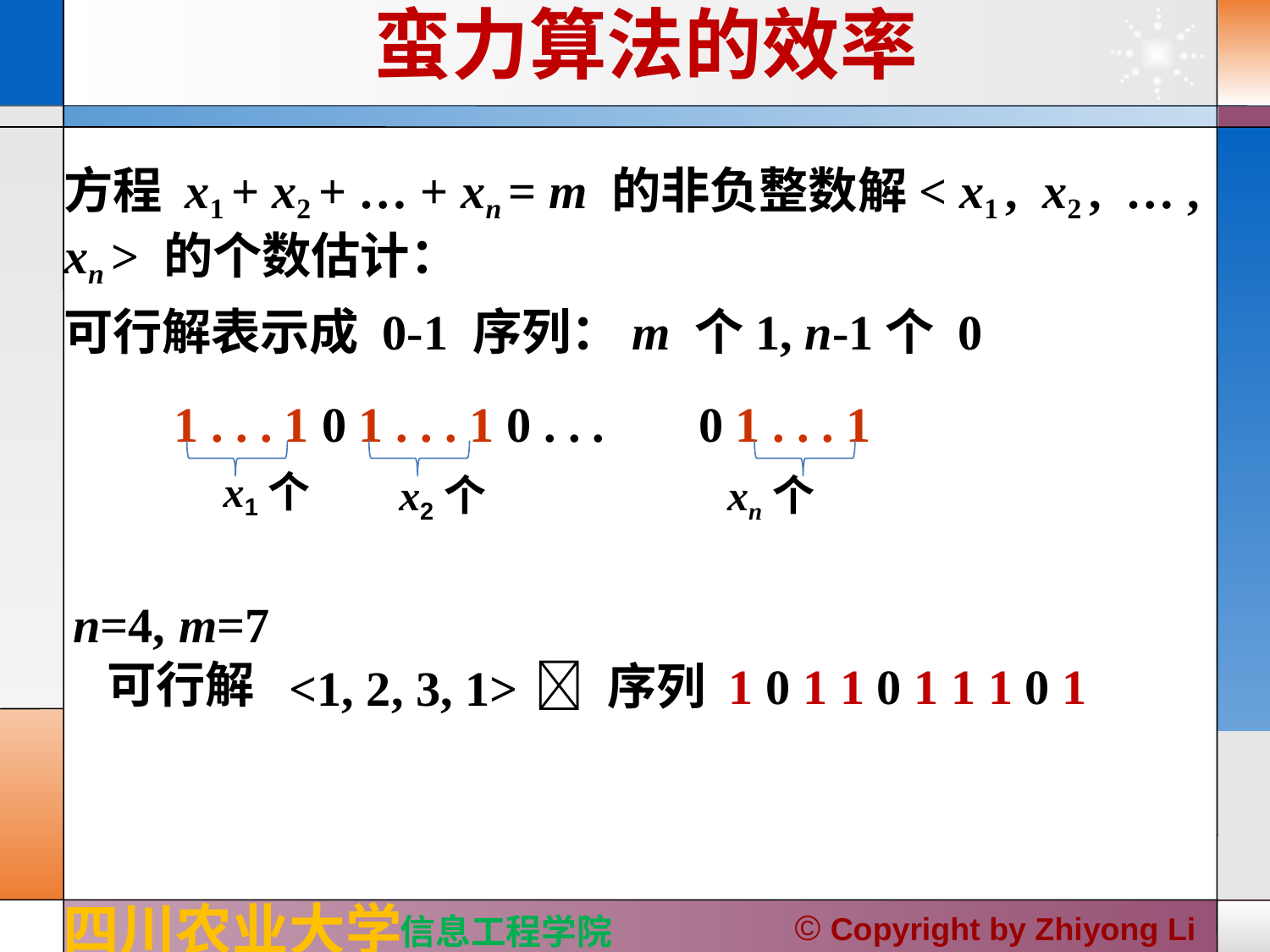

# 蛮力算法的效率
方程 x1 + x2 + … + xn = m 的非负整数解< x1 ,  x2 ,  … ,  xn > 的个数估计：
可行解表示成 0-1 序列：m 个1, n-1个 0
         1 . . . 1 0 1 . . . 1 0 . . .	0 1 . . . 1

x1个
x2个	     xn个
n=4,	m=7
  可行解
⇔ 序列 1 0 1 1 0 1 1 1 0 1
<1, 2, 3, 1>